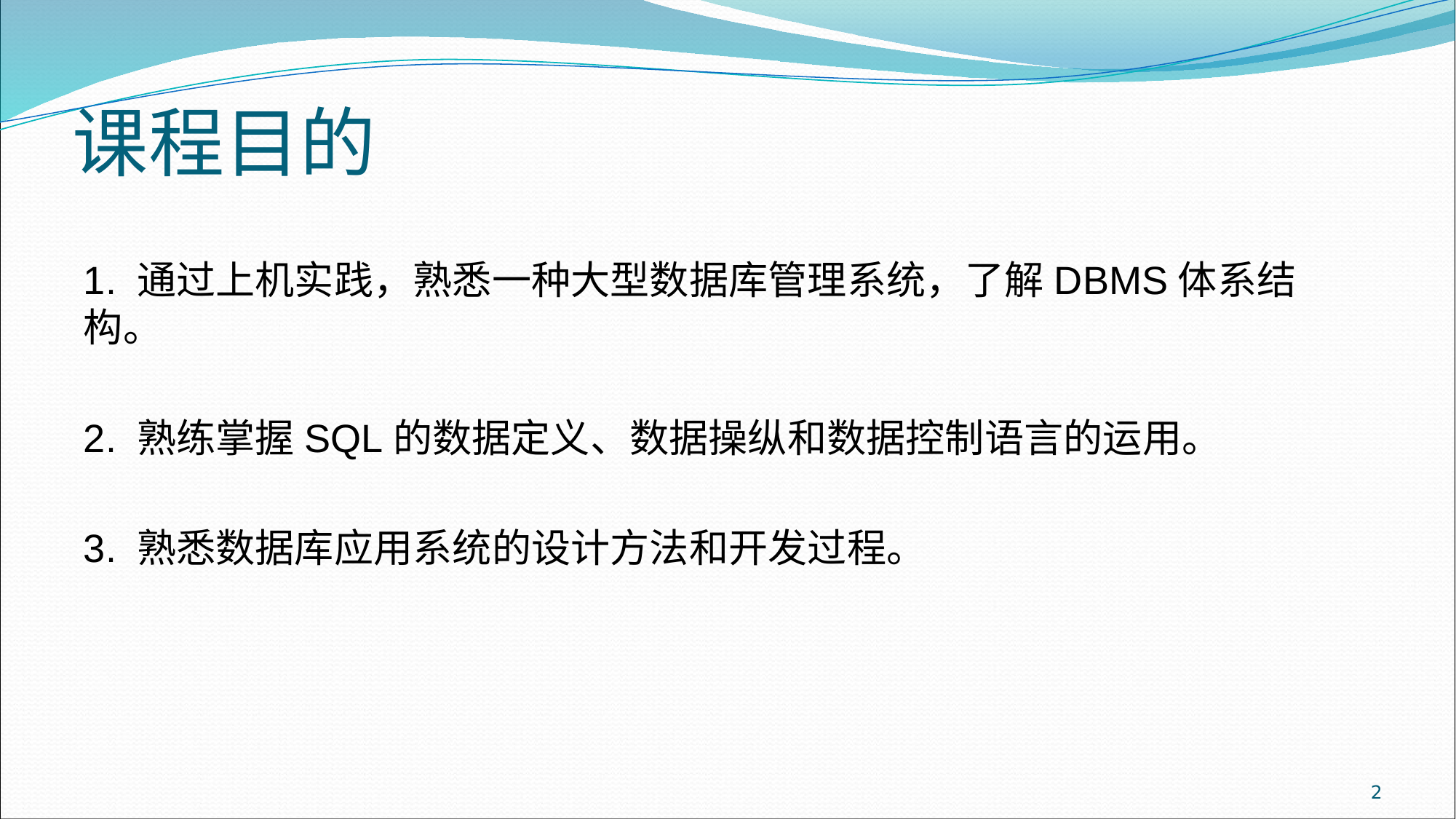

# 课程目的

1. 通过上机实践，熟悉一种大型数据库管理系统，了解DBMS体系结构。

2. 熟练掌握SQL的数据定义、数据操纵和数据控制语言的运用。

3. 熟悉数据库应用系统的设计方法和开发过程。
2